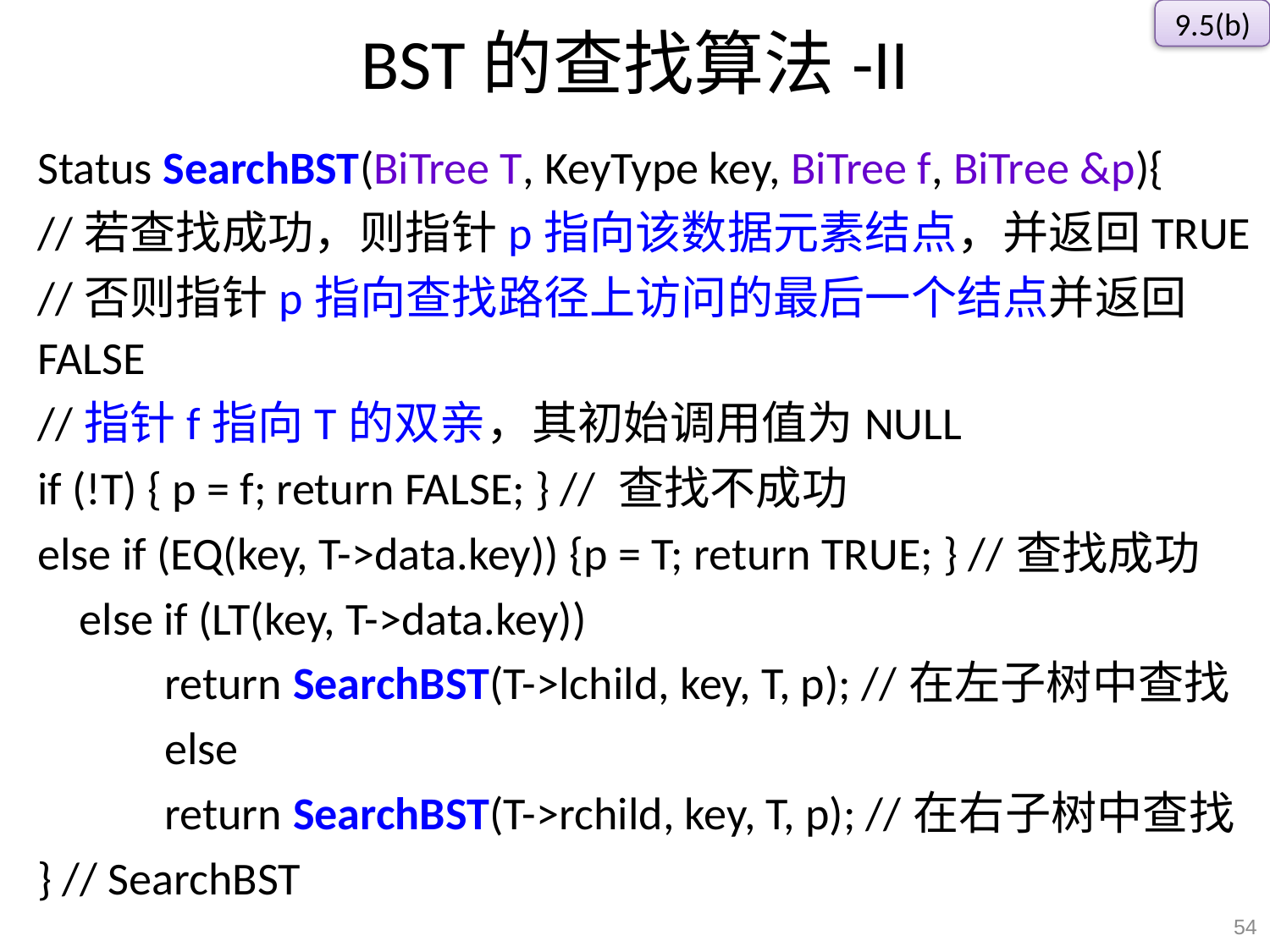

9.5(b)
# BST的查找算法-II
Status SearchBST(BiTree T, KeyType key, BiTree f, BiTree &p){
//若查找成功，则指针p指向该数据元素结点，并返回TRUE
//否则指针p指向查找路径上访问的最后一个结点并返回FALSE
//指针f指向T的双亲，其初始调用值为NULL
if (!T) { p = f; return FALSE; } // 查找不成功
else if (EQ(key, T->data.key)) {p = T; return TRUE; } //查找成功
    else if (LT(key, T->data.key))
	return SearchBST(T->lchild, key, T, p); //在左子树中查找
	else
	return SearchBST(T->rchild, key, T, p); //在右子树中查找
} // SearchBST
54